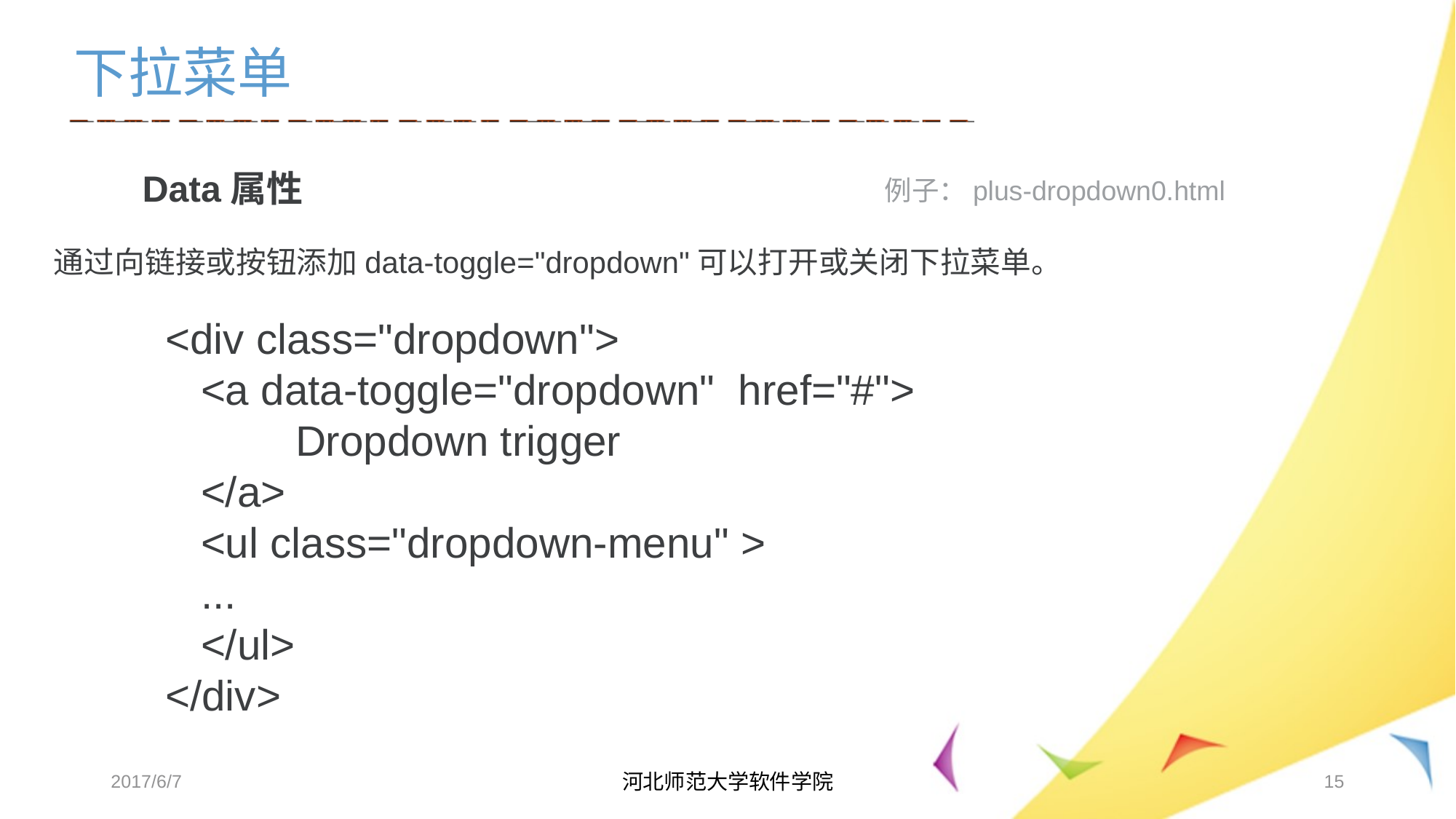

下拉菜单
Data属性
例子：plus-dropdown0.html
通过向链接或按钮添加data-toggle="dropdown"可以打开或关闭下拉菜单。
<div class="dropdown">
   <a data-toggle="dropdown"  href="#">
           Dropdown trigger
   </a>
   <ul class="dropdown-menu" >
   ...
   </ul>
</div>
2017/6/7
河北师范大学软件学院
15